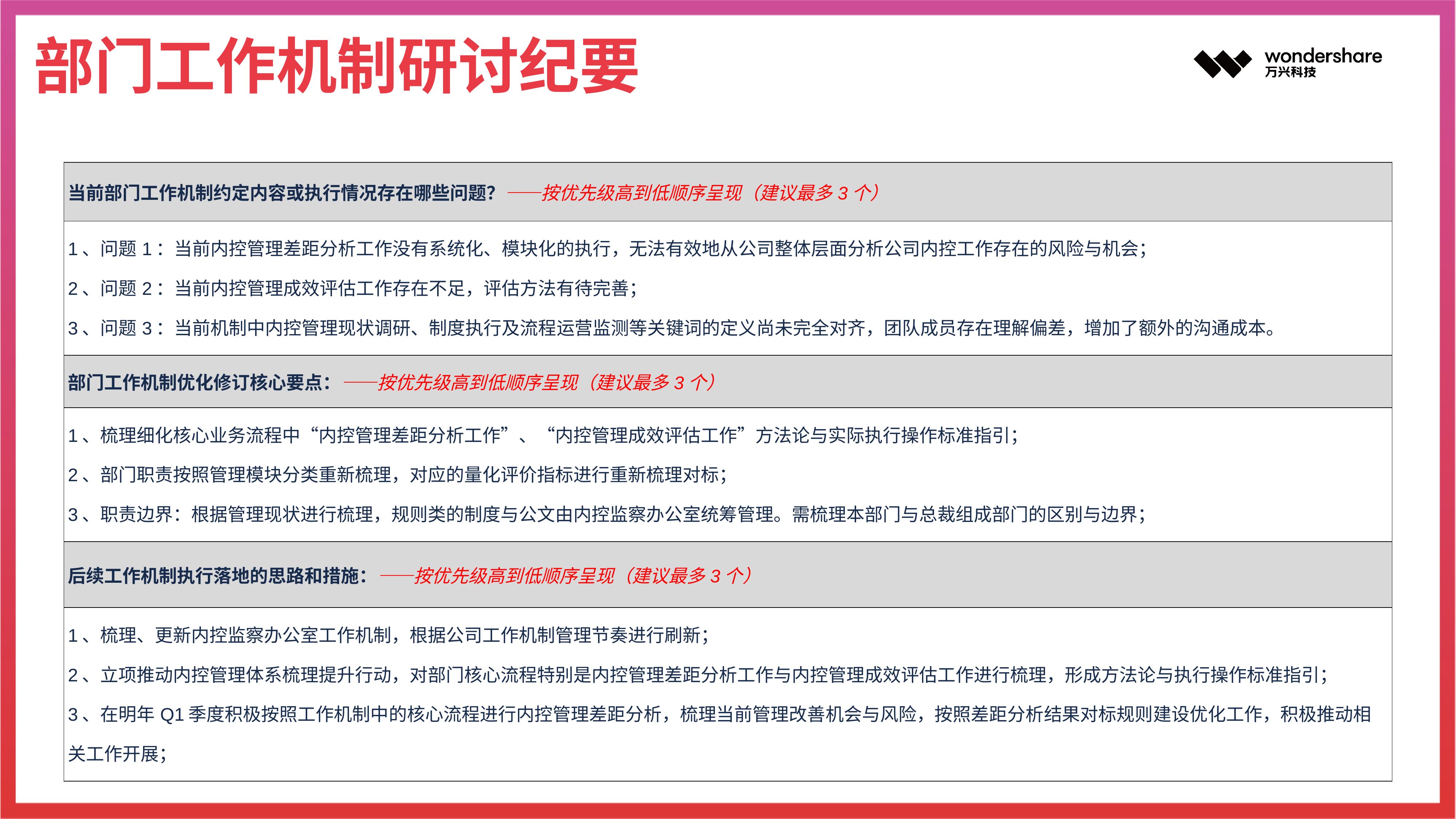

部门工作机制研讨纪要
| 当前部门工作机制约定内容或执行情况存在哪些问题？——按优先级高到低顺序呈现（建议最多3个） |
| --- |
| 1、问题1：当前内控管理差距分析工作没有系统化、模块化的执行，无法有效地从公司整体层面分析公司内控工作存在的风险与机会； 2、问题2：当前内控管理成效评估工作存在不足，评估方法有待完善； 3、问题3：当前机制中内控管理现状调研、制度执行及流程运营监测等关键词的定义尚未完全对齐，团队成员存在理解偏差，增加了额外的沟通成本。 |
| 部门工作机制优化修订核心要点：——按优先级高到低顺序呈现（建议最多3个） |
| 1、梳理细化核心业务流程中“内控管理差距分析工作”、“内控管理成效评估工作”方法论与实际执行操作标准指引； 2、部门职责按照管理模块分类重新梳理，对应的量化评价指标进行重新梳理对标； 3、职责边界：根据管理现状进行梳理，规则类的制度与公文由内控监察办公室统筹管理。需梳理本部门与总裁组成部门的区别与边界； |
| 后续工作机制执行落地的思路和措施：——按优先级高到低顺序呈现（建议最多3个） |
| 1、梳理、更新内控监察办公室工作机制，根据公司工作机制管理节奏进行刷新； 2、立项推动内控管理体系梳理提升行动，对部门核心流程特别是内控管理差距分析工作与内控管理成效评估工作进行梳理，形成方法论与执行操作标准指引； 3、在明年Q1季度积极按照工作机制中的核心流程进行内控管理差距分析，梳理当前管理改善机会与风险，按照差距分析结果对标规则建设优化工作，积极推动相关工作开展； |